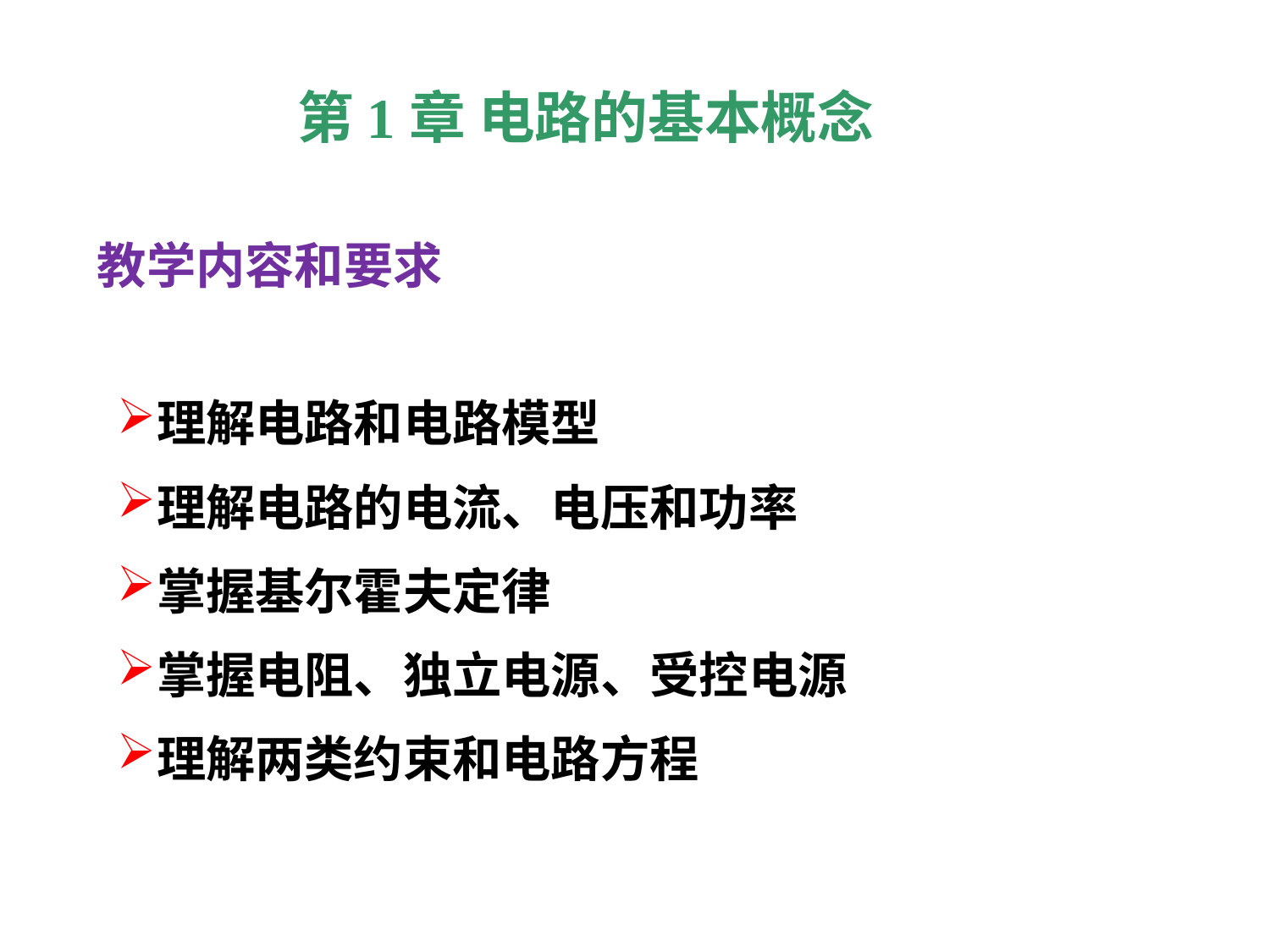

第1章 电路的基本概念
教学内容和要求
理解电路和电路模型
理解电路的电流、电压和功率
掌握基尔霍夫定律
掌握电阻、独立电源、受控电源
理解两类约束和电路方程